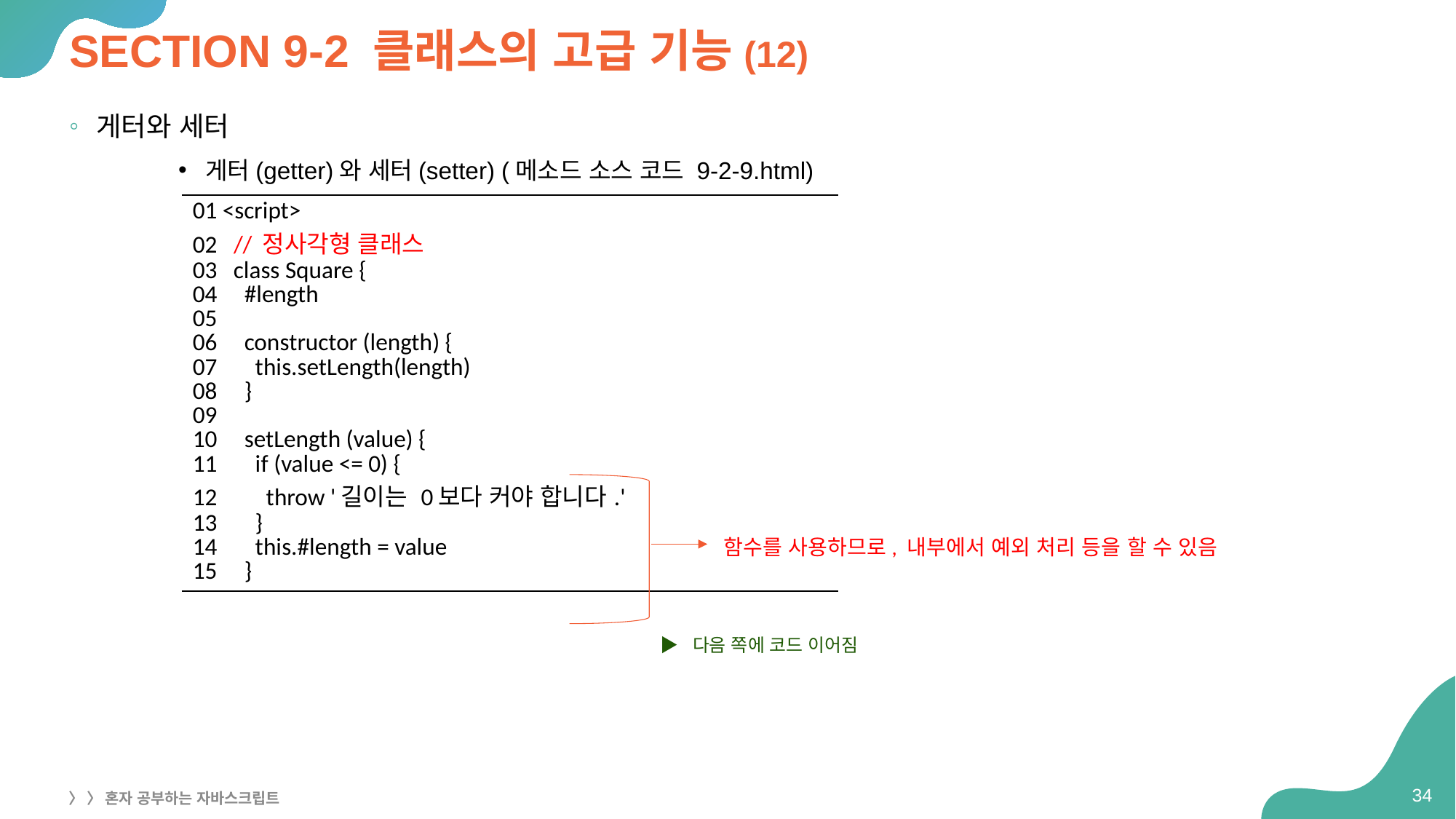

# SECTION 9-2 클래스의 고급 기능(12)
게터와 세터
게터(getter)와 세터(setter) (메소드 소스 코드 9-2-9.html)

| 01 <script> 02 // 정사각형 클래스 03 class Square { 04 #length 05 06 constructor (length) { 07 this.setLength(length) 08 } 09 10 setLength (value) { 11 if (value <= 0) { 12 throw '길이는 0보다 커야 합니다.' 13 } 14 this.#length = value 15 } |
| --- |

함수를 사용하므로, 내부에서 예외 처리 등을 할 수 있음
▶  다음 쪽에 코드 이어짐
34
〉 〉 혼자 공부하는 자바스크립트